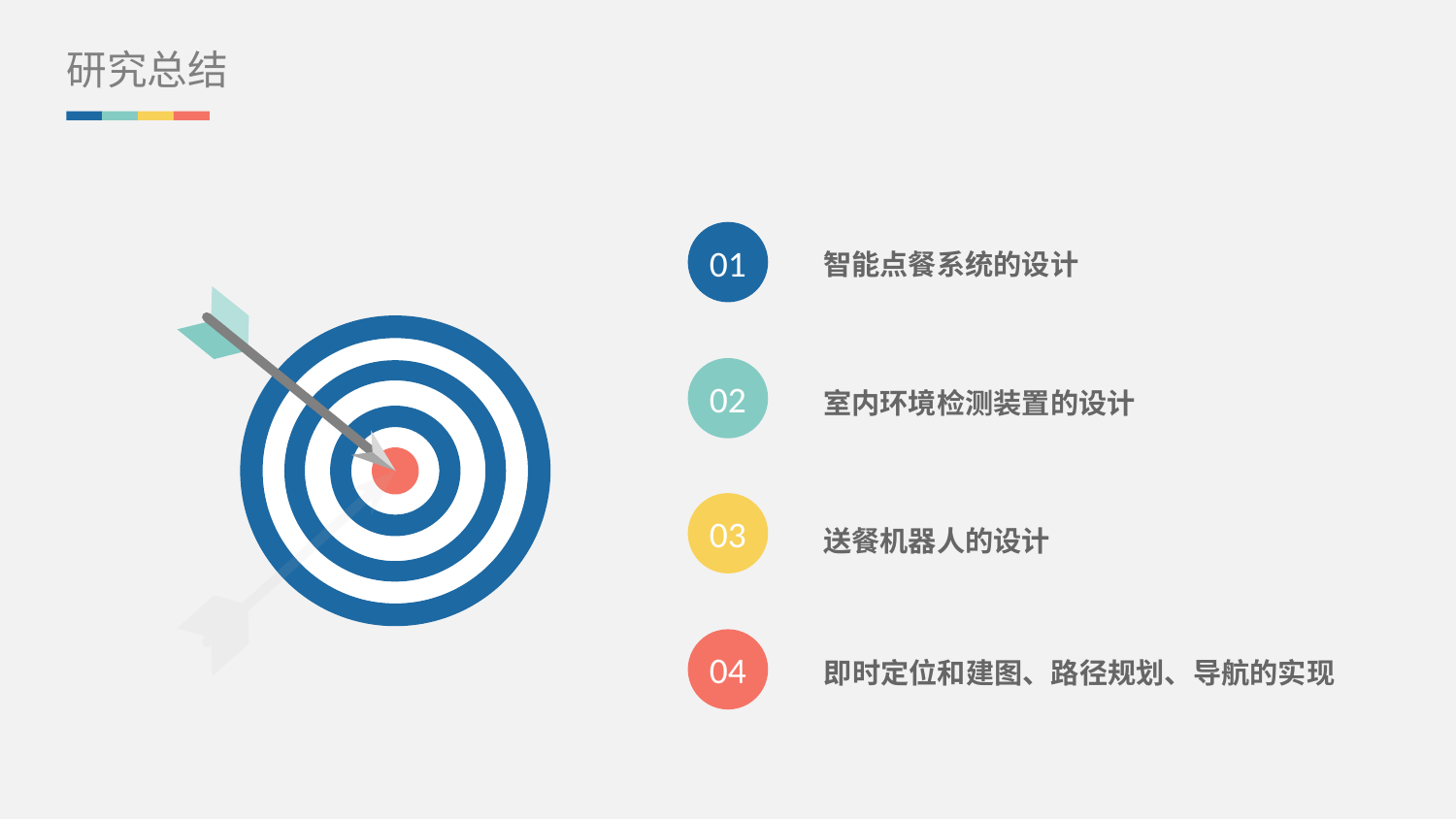

研究总结

01
智能点餐系统的设计

02
室内环境检测装置的设计

03
送餐机器人的设计
04
即时定位和建图、路径规划、导航的实现